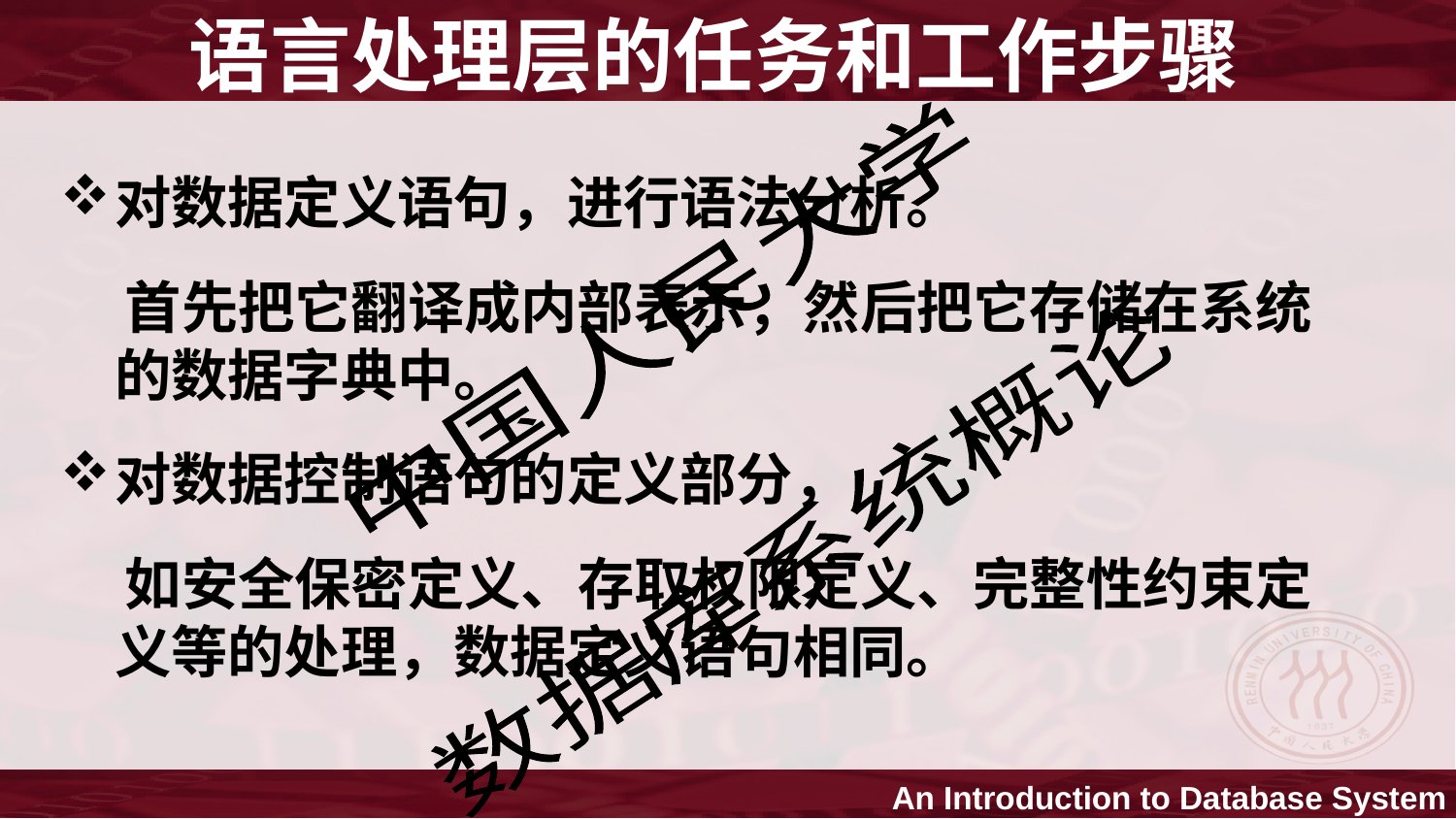

# 语言处理层的任务和工作步骤
对数据定义语句，进行语法分析。
    首先把它翻译成内部表示，然后把它存储在系统的数据字典中。
对数据控制语句的定义部分，
    如安全保密定义、存取权限定义、完整性约束定义等的处理，数据定义语句相同。